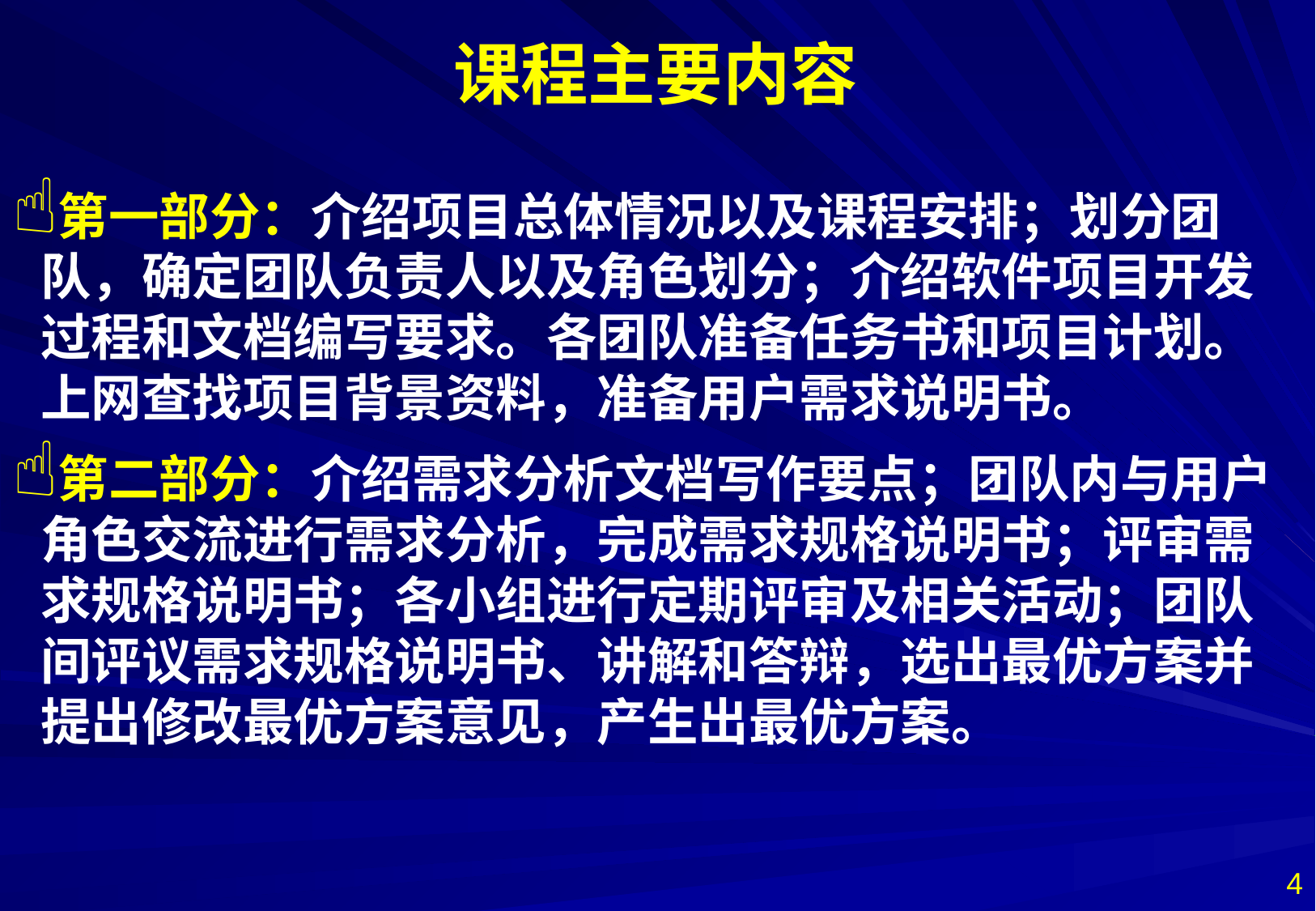

# 课程主要内容
第一部分：介绍项目总体情况以及课程安排；划分团队，确定团队负责人以及角色划分；介绍软件项目开发过程和文档编写要求。各团队准备任务书和项目计划。上网查找项目背景资料，准备用户需求说明书。
第二部分：介绍需求分析文档写作要点；团队内与用户角色交流进行需求分析，完成需求规格说明书；评审需求规格说明书；各小组进行定期评审及相关活动；团队间评议需求规格说明书、讲解和答辩，选出最优方案并提出修改最优方案意见，产生出最优方案。
4